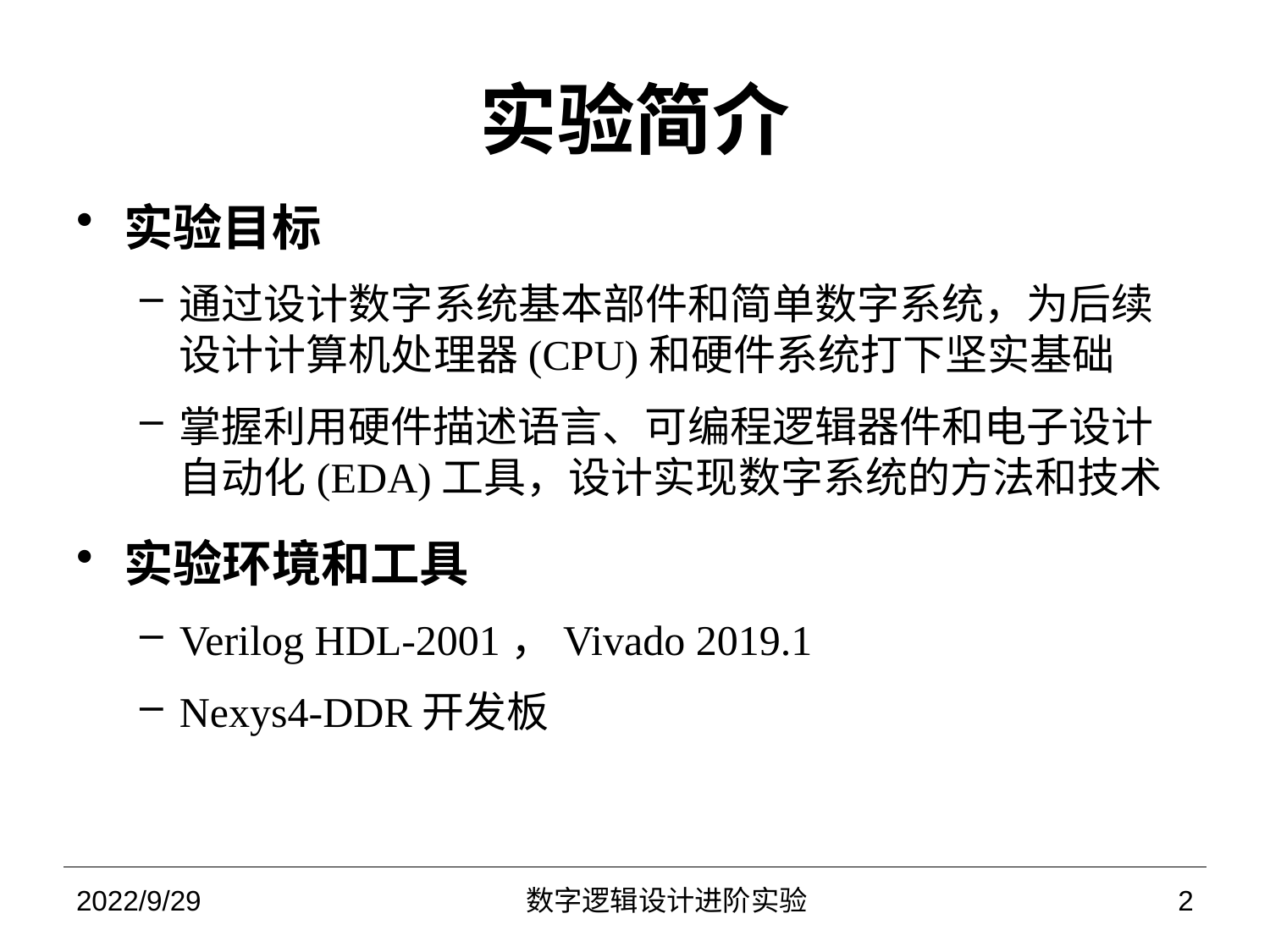

# 实验简介
实验目标
通过设计数字系统基本部件和简单数字系统，为后续设计计算机处理器(CPU)和硬件系统打下坚实基础
掌握利用硬件描述语言、可编程逻辑器件和电子设计自动化(EDA)工具，设计实现数字系统的方法和技术
实验环境和工具
Verilog HDL-2001，Vivado 2019.1
Nexys4-DDR开发板
2022/9/29
数字逻辑设计进阶实验
2